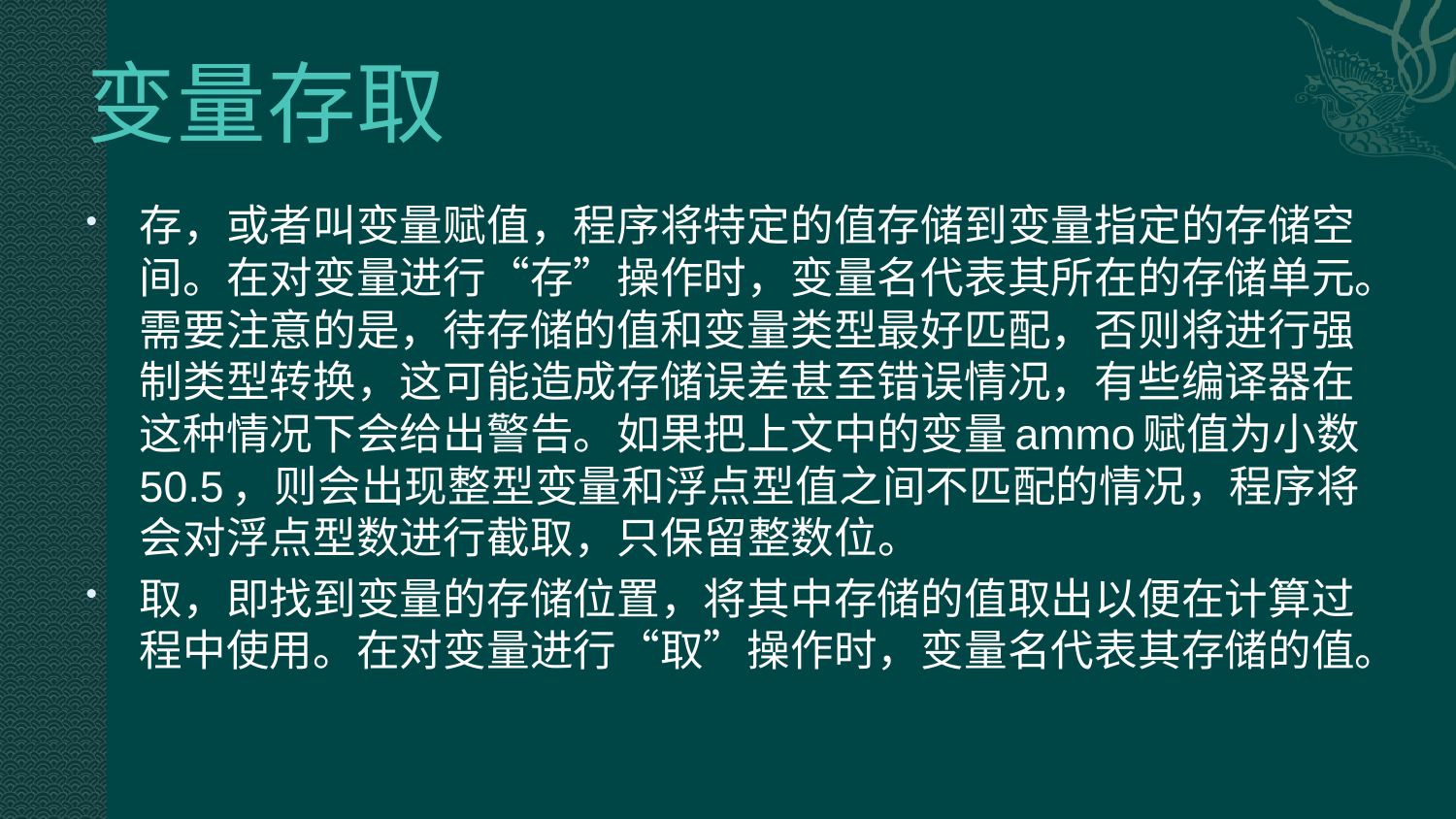

# 变量存取
存，或者叫变量赋值，程序将特定的值存储到变量指定的存储空间。在对变量进行“存”操作时，变量名代表其所在的存储单元。需要注意的是，待存储的值和变量类型最好匹配，否则将进行强制类型转换，这可能造成存储误差甚至错误情况，有些编译器在这种情况下会给出警告。如果把上文中的变量ammo赋值为小数50.5，则会出现整型变量和浮点型值之间不匹配的情况，程序将会对浮点型数进行截取，只保留整数位。
取，即找到变量的存储位置，将其中存储的值取出以便在计算过程中使用。在对变量进行“取”操作时，变量名代表其存储的值。